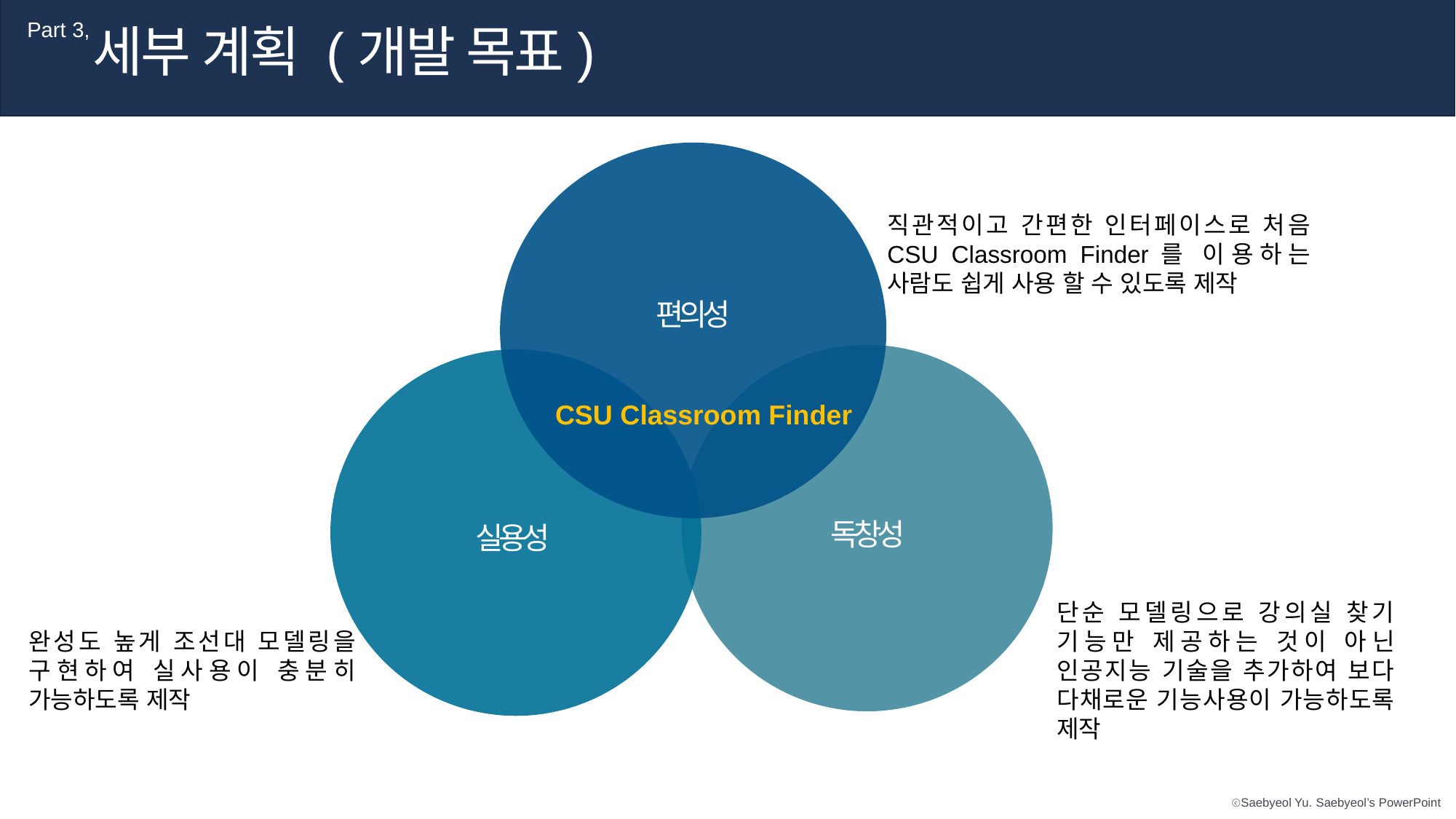

Part 3,
제목을 입력하세요
세부 계획 (개발 목표)
Part 1,
Lorem Ipsum is simply dummy text of the printing and typesetting industry

직관적이고 간편한 인터페이스로 처음 CSU Classroom Finder를 이용하는 사람도 쉽게 사용 할 수 있도록 제작
편의성

CSU Classroom Finder
독창성
실용성
단순 모델링으로 강의실 찾기 기능만 제공하는 것이 아닌 인공지능 기술을 추가하여 보다 다채로운 기능사용이 가능하도록 제작
완성도 높게 조선대 모델링을 구현하여 실사용이 충분히 가능하도록 제작